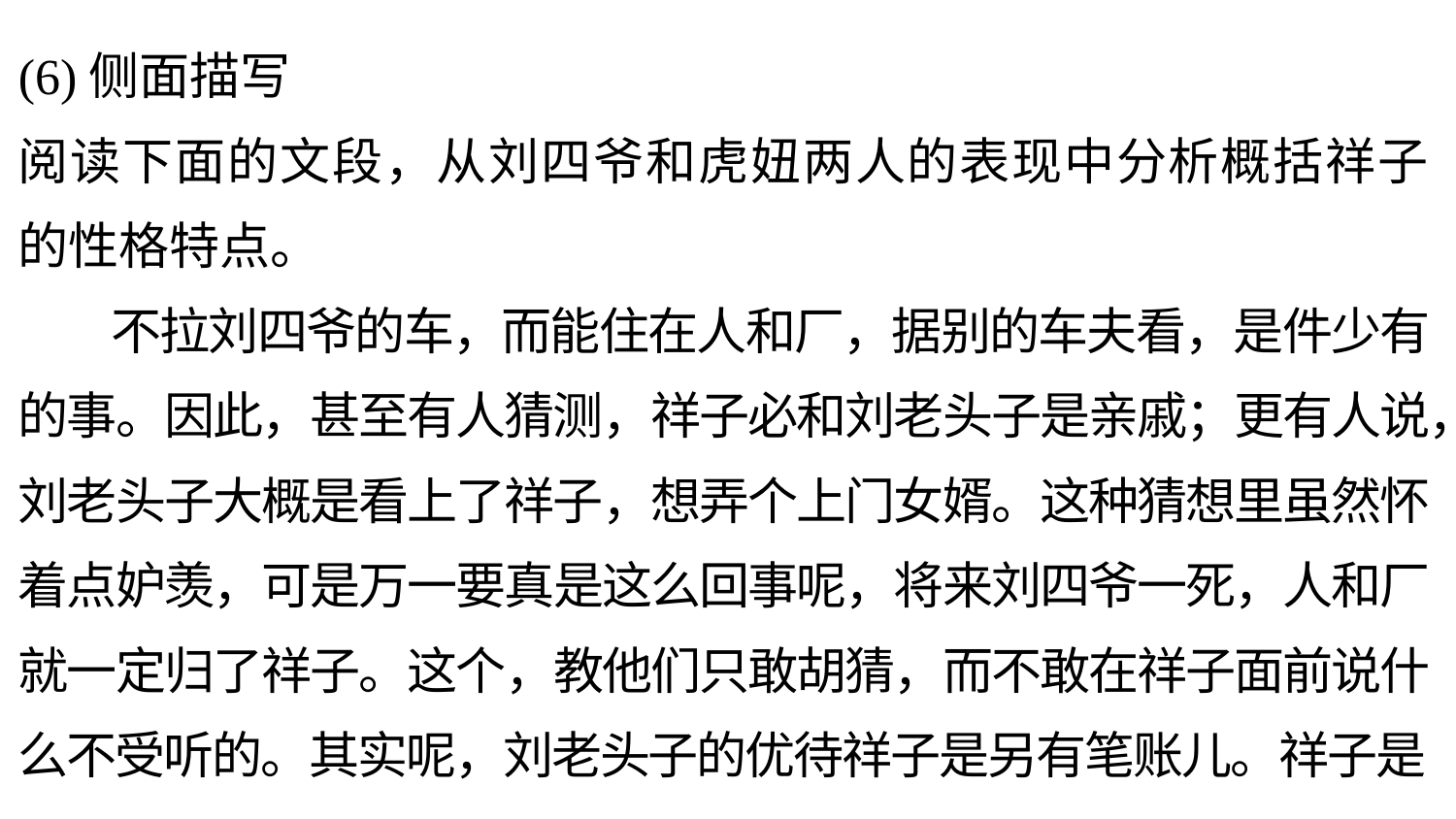

(6)侧面描写
阅读下面的文段，从刘四爷和虎妞两人的表现中分析概括祥子的性格特点。
        不拉刘四爷的车，而能住在人和厂，据别的车夫看，是件少有的事。因此，甚至有人猜测，祥子必和刘老头子是亲戚；更有人说，刘老头子大概是看上了祥子，想弄个上门女婿。这种猜想里虽然怀着点妒羡，可是万一要真是这么回事呢，将来刘四爷一死，人和厂就一定归了祥子。这个，教他们只敢胡猜，而不敢在祥子面前说什么不受听的。其实呢，刘老头子的优待祥子是另有笔账儿。祥子是